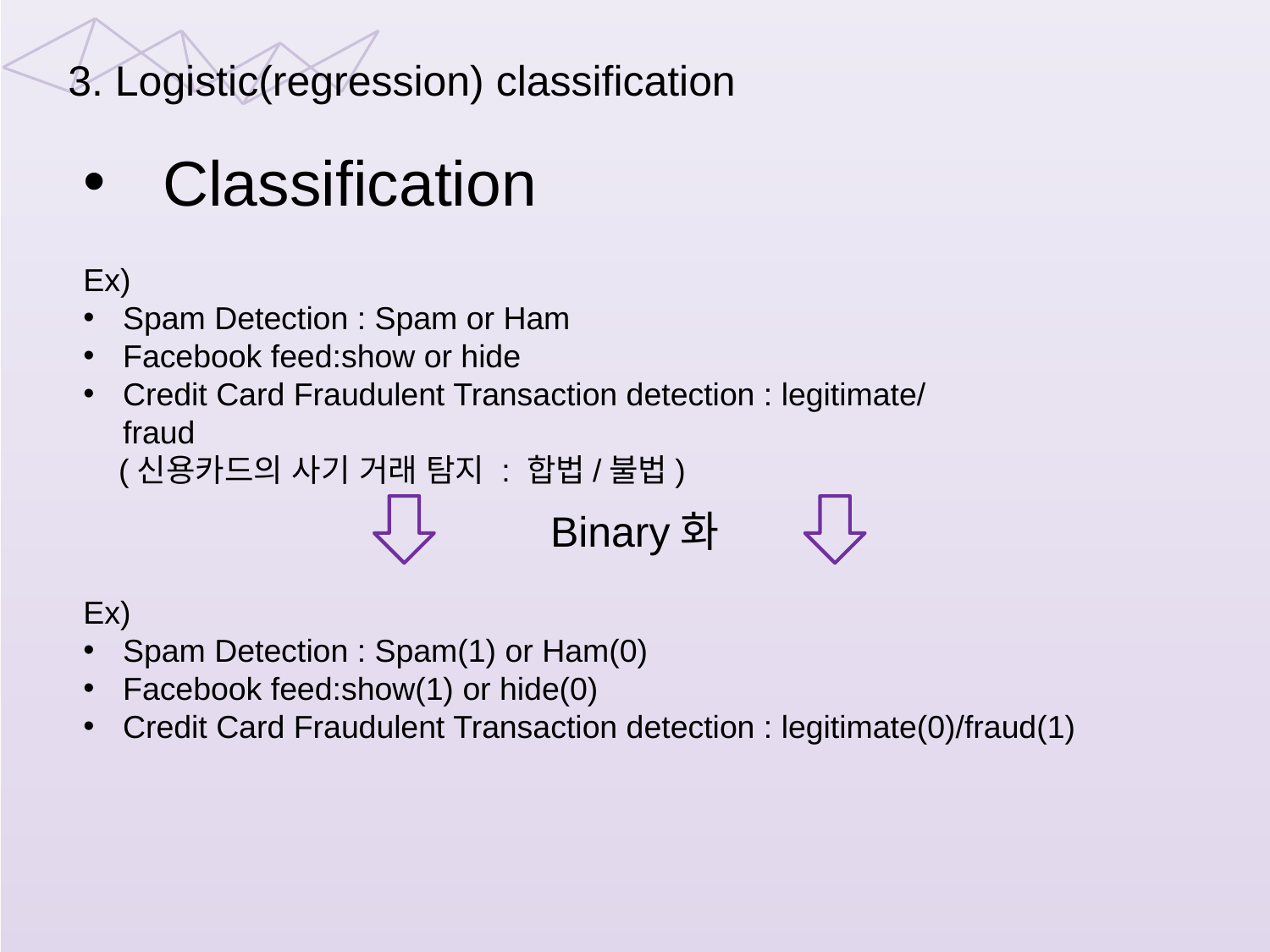

3. Logistic(regression) classification
Classification

Ex)
Spam Detection : Spam or Ham
Facebook feed:show or hide
Credit Card Fraudulent Transaction detection : legitimate/fraud
    (신용카드의 사기 거래 탐지 : 합법/불법)

Binary화
Ex)
Spam Detection : Spam(1) or Ham(0)
Facebook feed:show(1) or hide(0)
Credit Card Fraudulent Transaction detection : legitimate(0)/fraud(1)